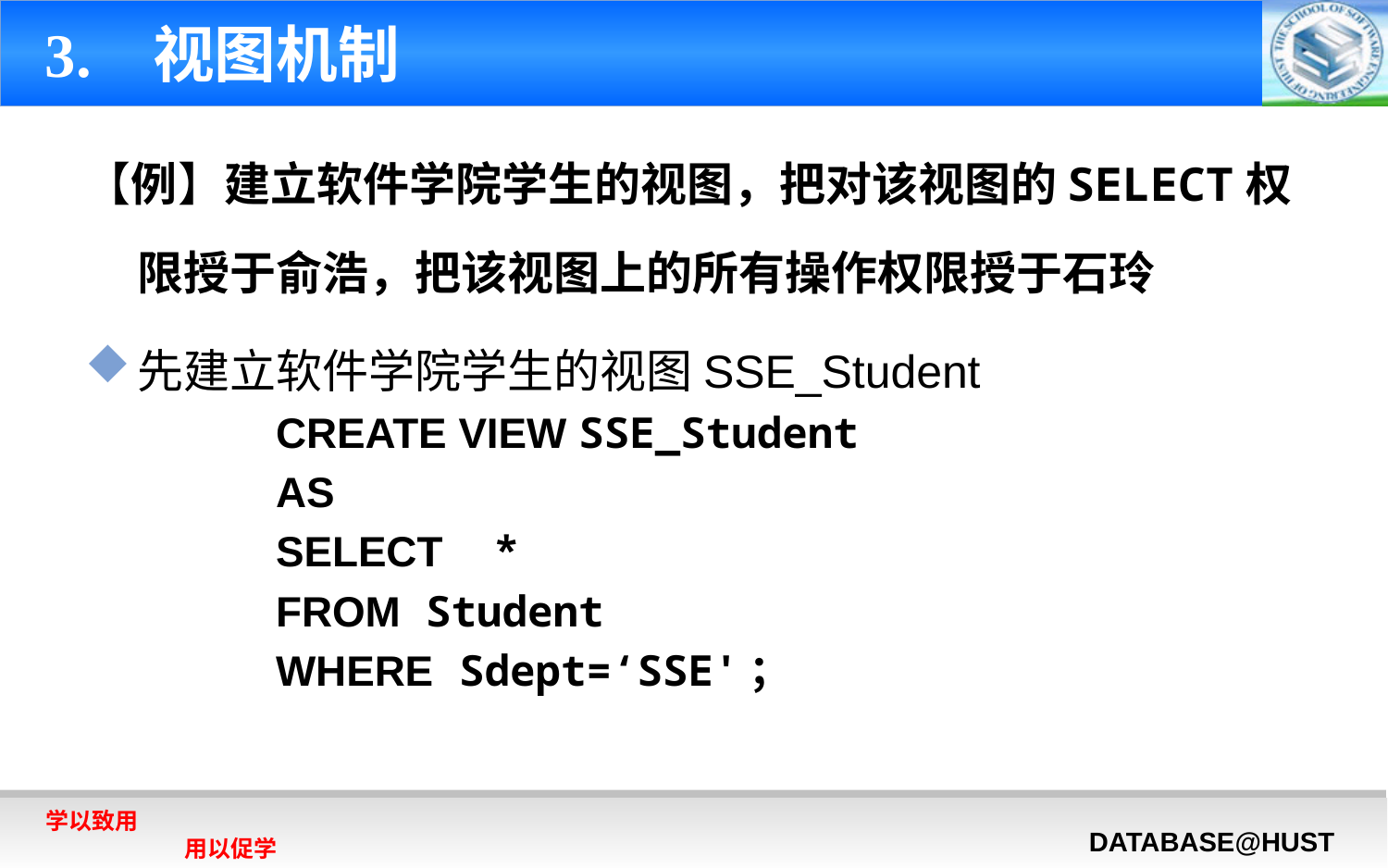

# 3.   视图机制
【例】建立软件学院学生的视图，把对该视图的SELECT权限授于俞浩，把该视图上的所有操作权限授于石玲
先建立软件学院学生的视图SSE_Student
		CREATE VIEW SSE_Student
		AS
		SELECT  *
		FROM Student
		WHERE Sdept=‘SSE'；